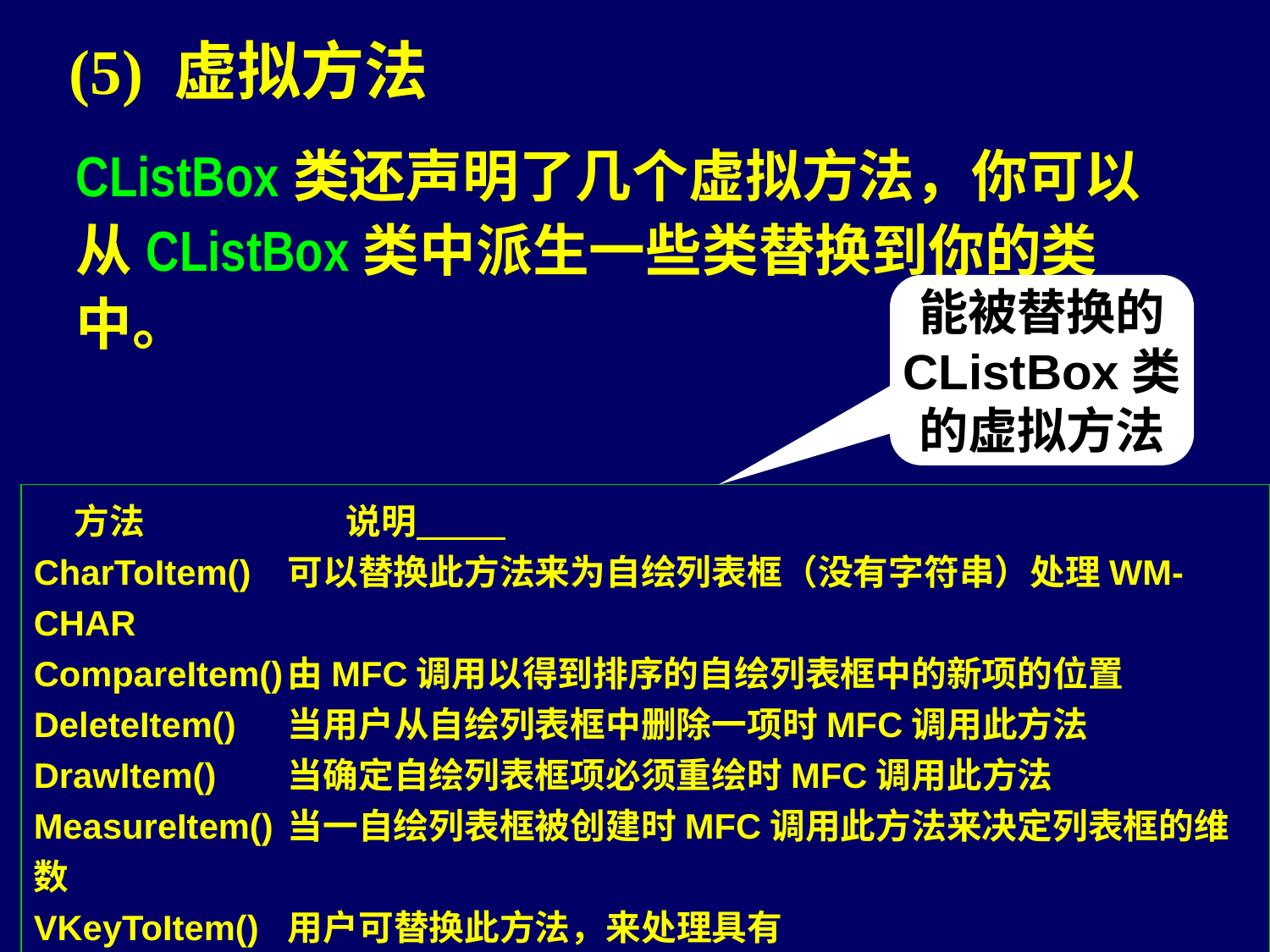

(5) 虚拟方法
CListBox类还声明了几个虚拟方法，你可以从CListBox类中派生一些类替换到你的类中。
能被替换的
CListBox类
的虚拟方法
    方法                         说明
CharToItem()	可以替换此方法来为自绘列表框（没有字符串）处理WM-CHAR
CompareItem()	由MFC调用以得到排序的自绘列表框中的新项的位置
DeleteItem()	当用户从自绘列表框中删除一项时MFC调用此方法
DrawItem()	当确定自绘列表框项必须重绘时MFC调用此方法
MeasureItem()	当一自绘列表框被创建时MFC调用此方法来决定列表框的维数
VKeyToItem()	用户可替换此方法，来处理具有LBS_WANTKEYBOARDINPUT样式
               的列表框的WM_KEYDOWN
77